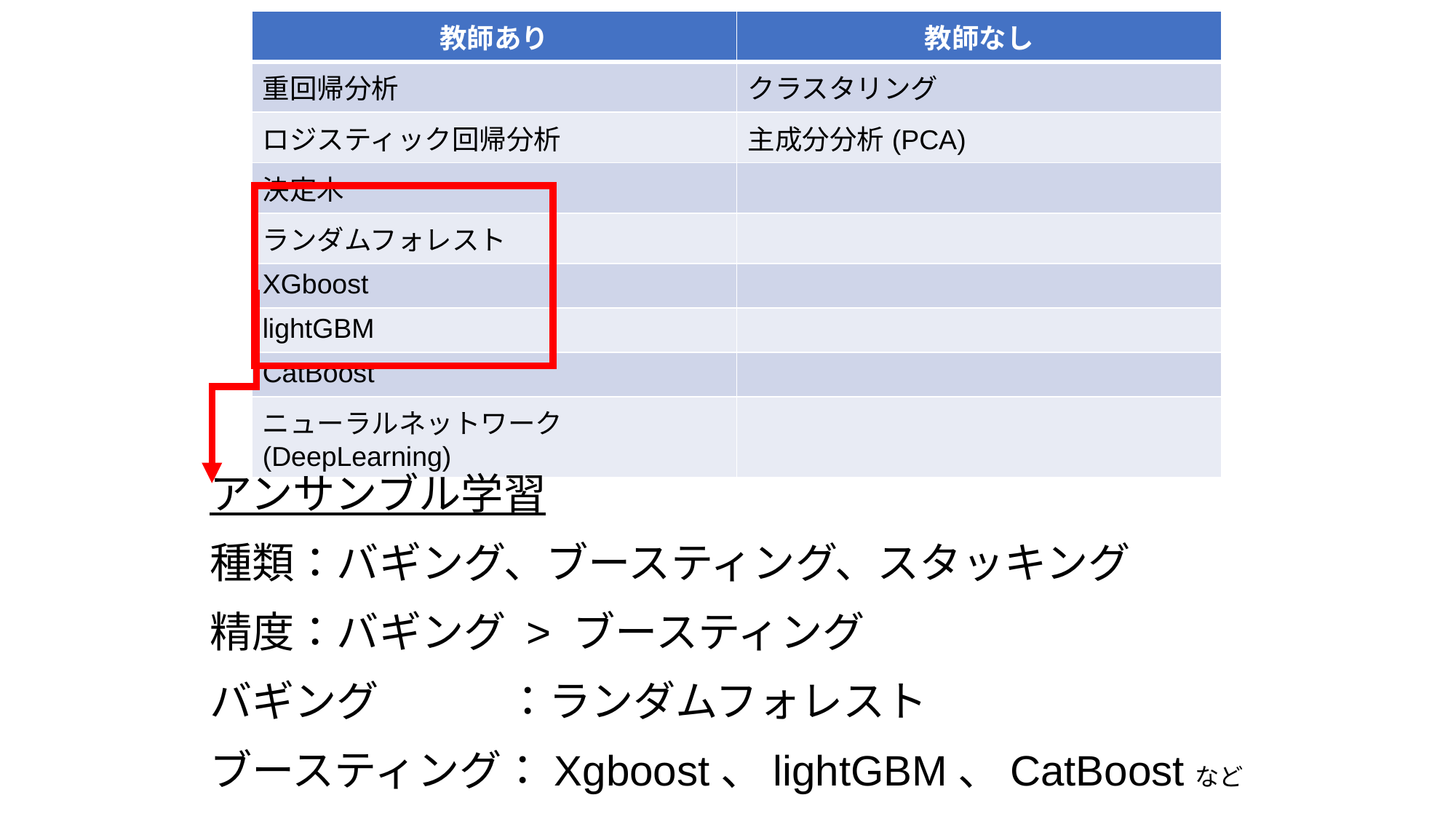

| 教師あり | 教師なし |
| --- | --- |
| 重回帰分析 | クラスタリング |
| ロジスティック回帰分析 | 主成分分析(PCA) |
| 決定木 |  |
| ランダムフォレスト |  |
| XGboost |  |
| lightGBM |  |
| CatBoost |  |
| ニューラルネットワーク(DeepLearning) |  |

アンサンブル学習

種類：バギング、ブースティング、スタッキング

精度：バギング > ブースティング

バギング　　　：ランダムフォレスト

ブースティング：Xgboost、lightGBM、CatBoostなど